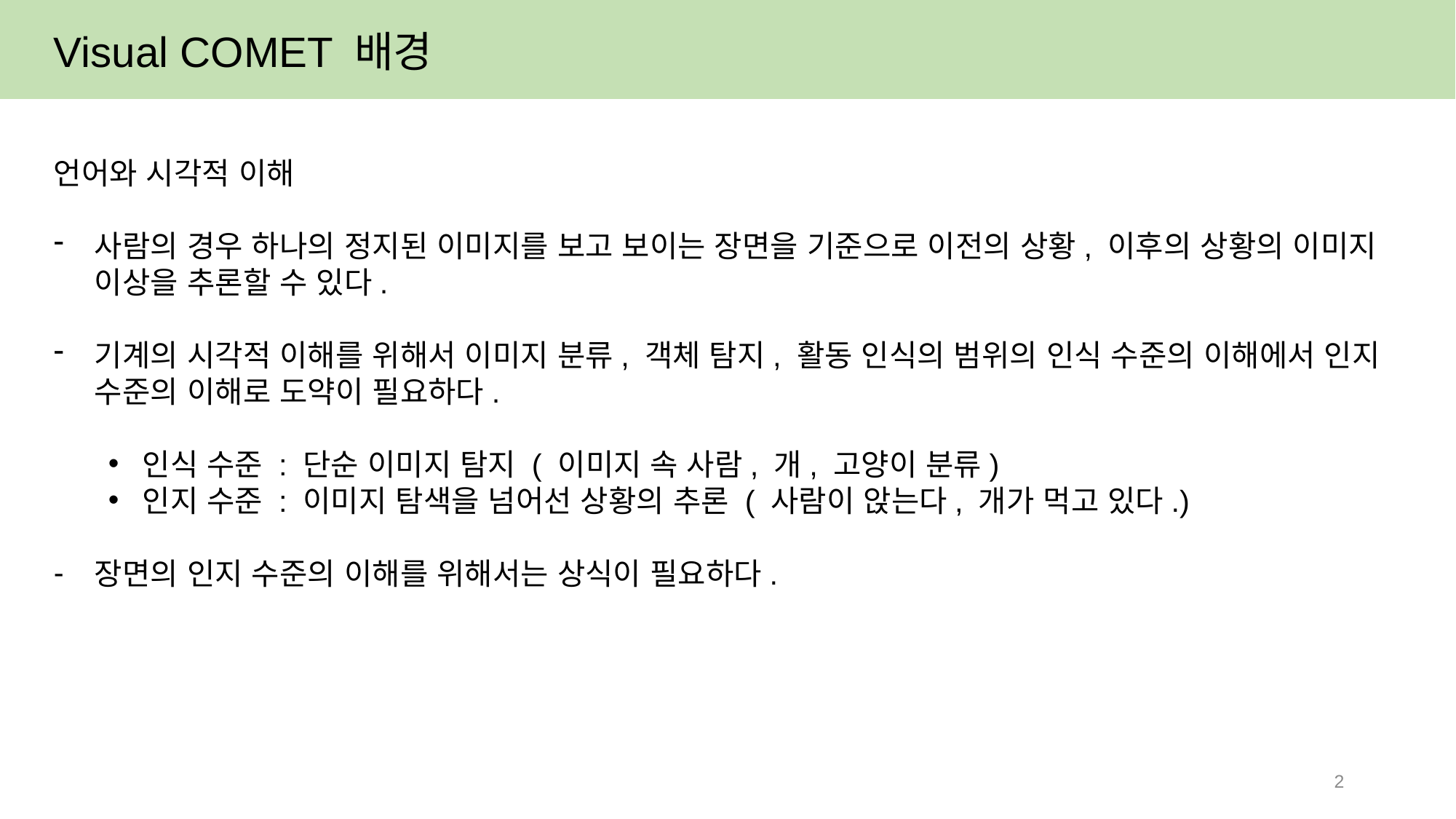

Visual COMET 배경
언어와 시각적 이해

사람의 경우 하나의 정지된 이미지를 보고 보이는 장면을 기준으로 이전의 상황, 이후의 상황의 이미지 이상을 추론할 수 있다.

기계의 시각적 이해를 위해서 이미지 분류, 객체 탐지, 활동 인식의 범위의 인식 수준의 이해에서 인지 수준의 이해로 도약이 필요하다.

인식 수준 : 단순 이미지 탐지 ( 이미지 속 사람, 개, 고양이 분류)
인지 수준 : 이미지 탐색을 넘어선 상황의 추론 ( 사람이 앉는다, 개가 먹고 있다.)

장면의 인지 수준의 이해를 위해서는 상식이 필요하다.

2